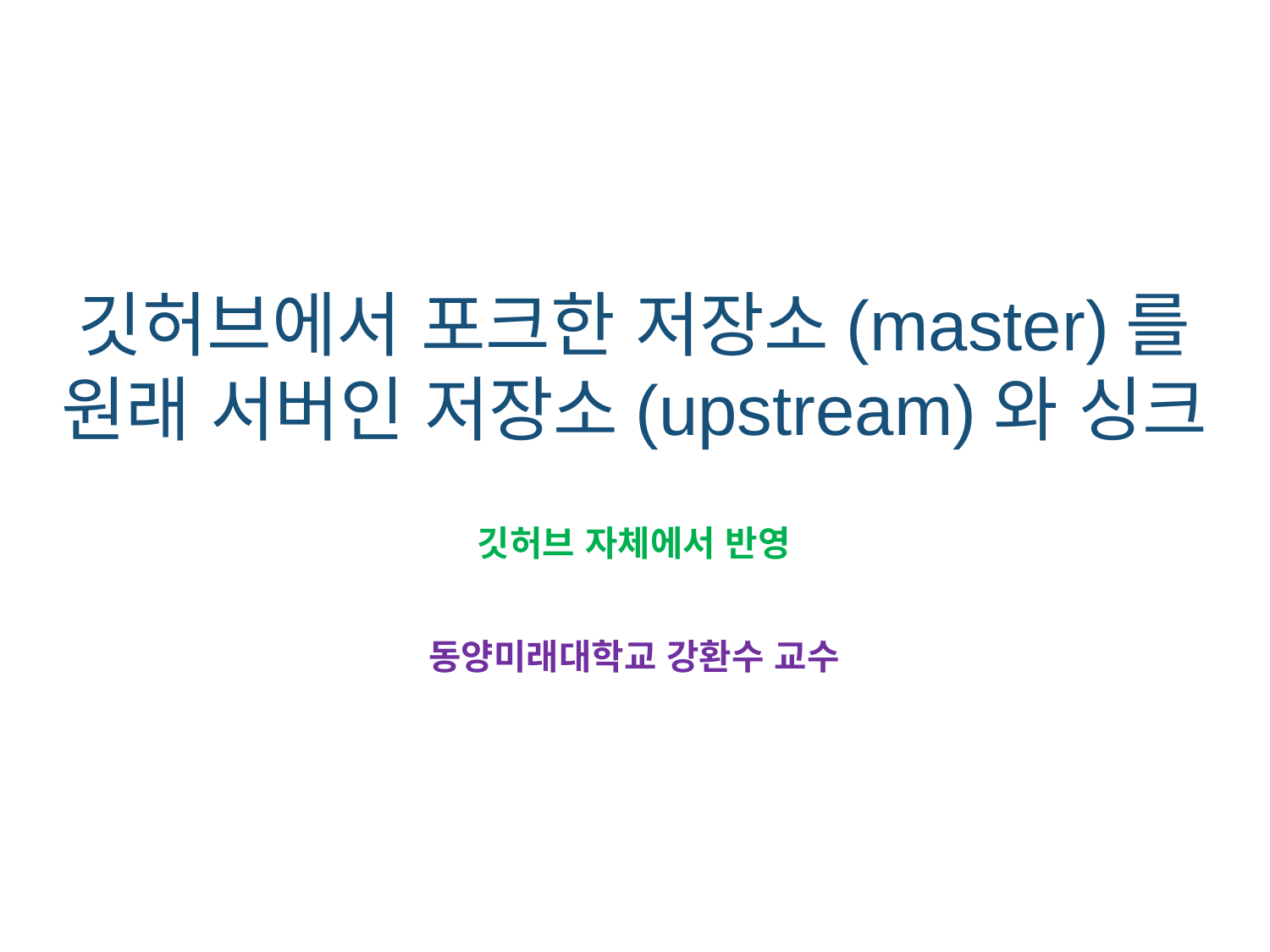

깃허브에서 포크한 저장소(master)를
원래 서버인 저장소(upstream)와 싱크
깃허브 자체에서 반영
동양미래대학교 강환수 교수